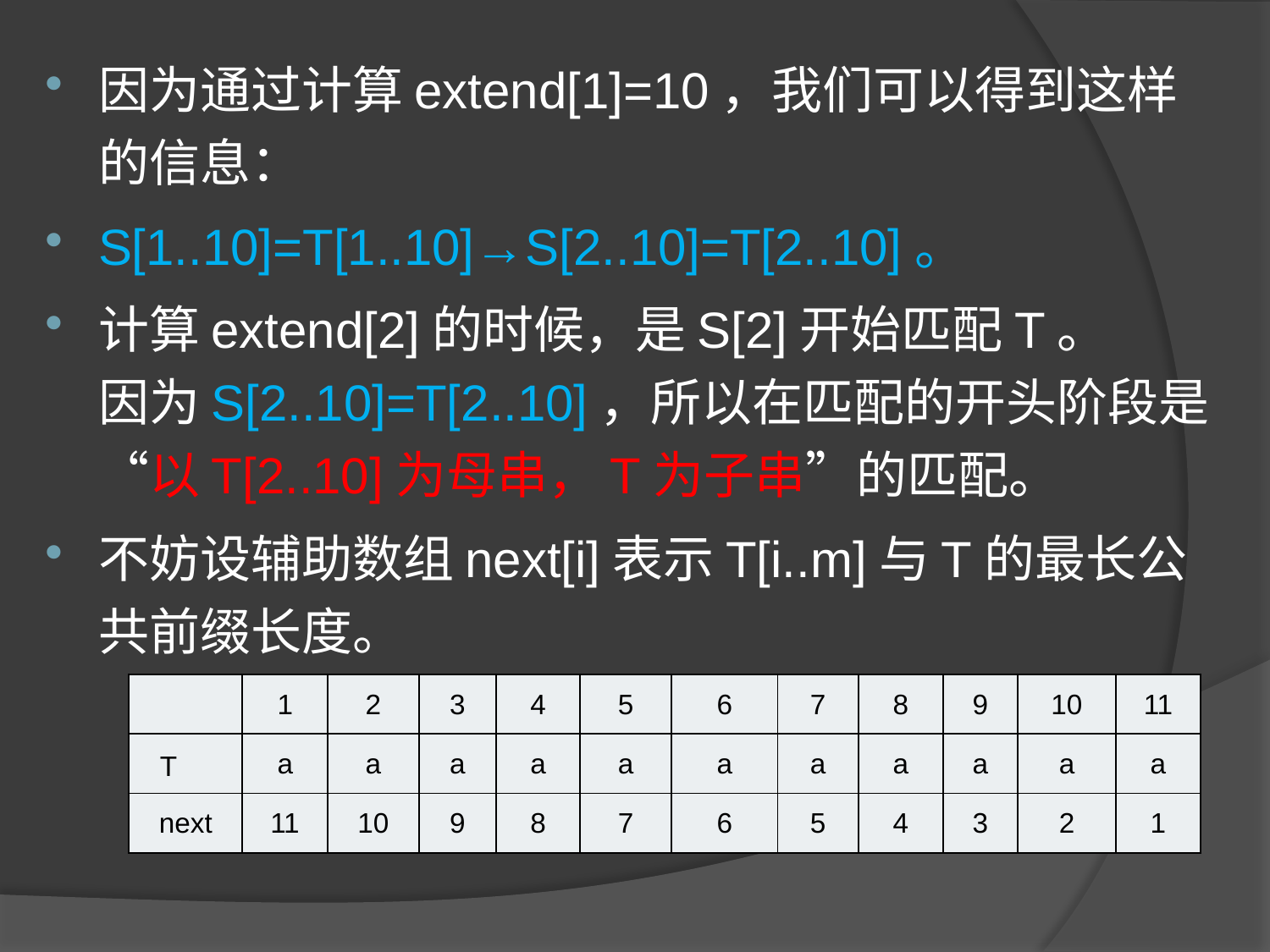

因为通过计算extend[1]=10，我们可以得到这样的信息：
S[1..10]=T[1..10]→S[2..10]=T[2..10]。
计算extend[2]的时候，是S[2]开始匹配T。
因为S[2..10]=T[2..10]，所以在匹配的开头阶段是“以T[2..10]为母串，T为子串”的匹配。
不妨设辅助数组next[i]表示T[i..m]与T的最长公共前缀长度。

|  | 1 | 2 | 3 | 4 | 5 | 6 | 7 | 8 | 9 | 10 | 11 |
| --- | --- | --- | --- | --- | --- | --- | --- | --- | --- | --- | --- |
| T | a | a | a | a | a | a | a | a | a | a | a |
| next | 11 | 10 | 9 | 8 | 7 | 6 | 5 | 4 | 3 | 2 | 1 |